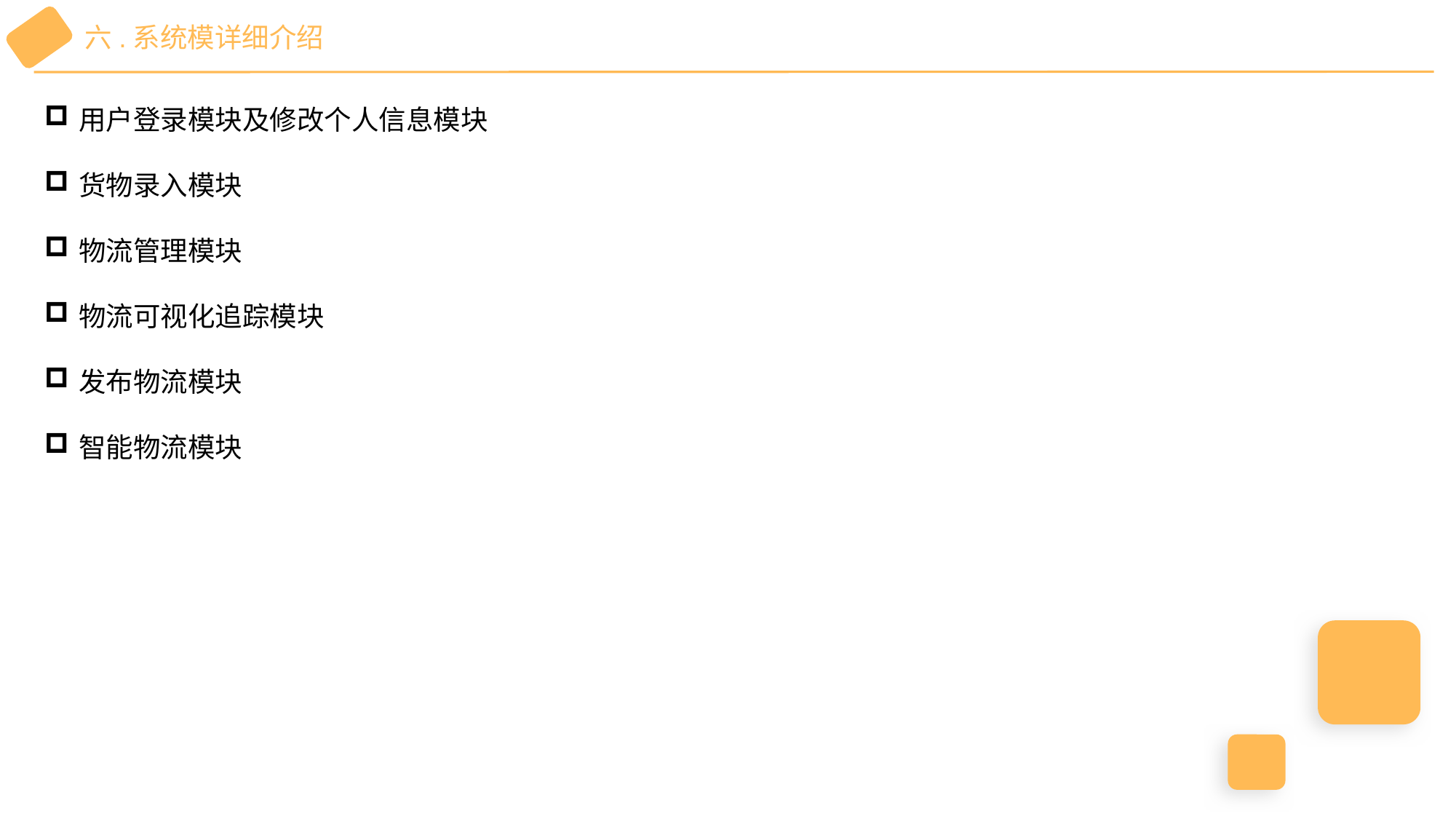

六.系统模详细介绍

用户登录模块及修改个人信息模块

货物录入模块

物流管理模块

物流可视化追踪模块

发布物流模块

智能物流模块